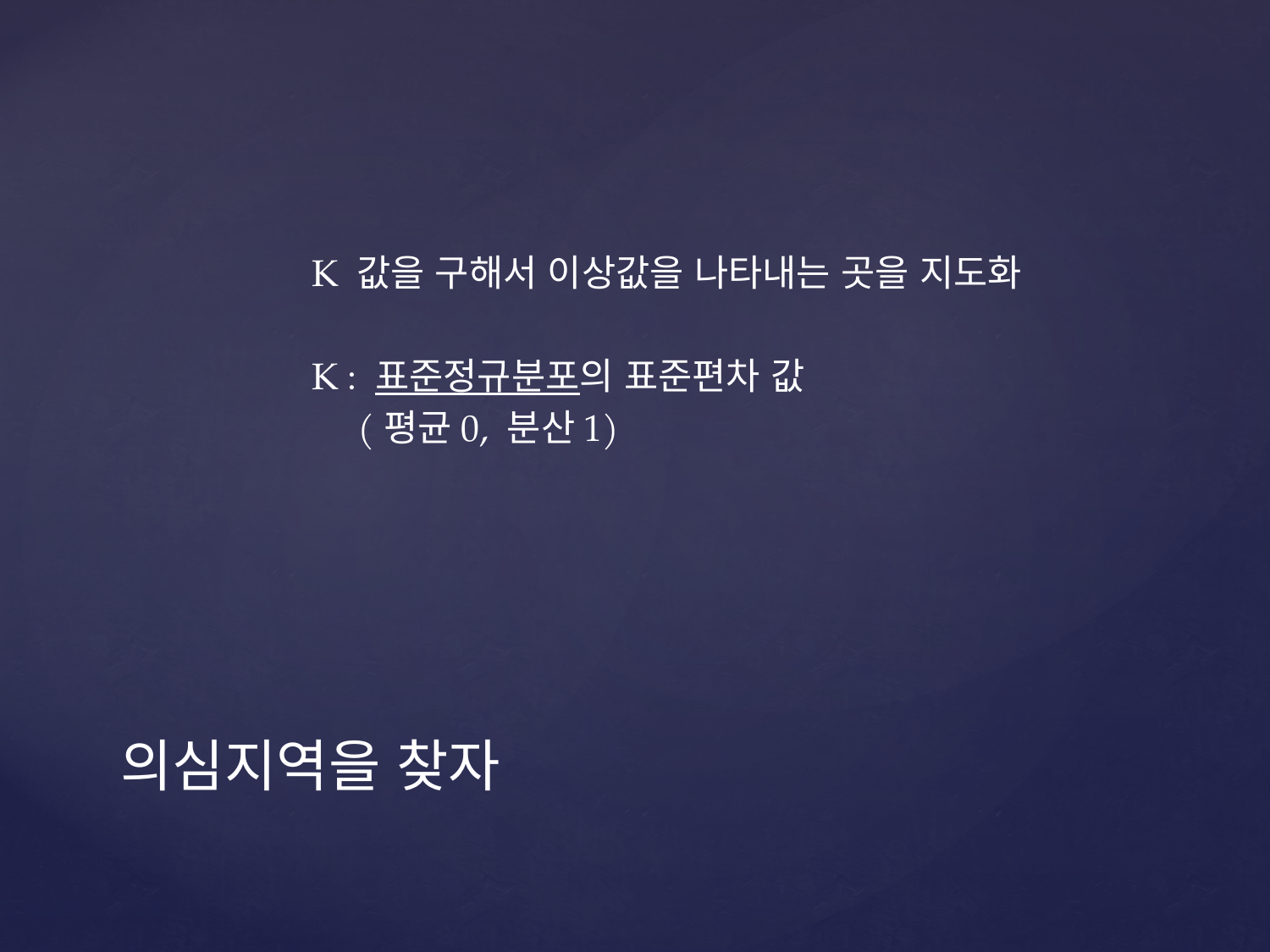

K 값을 구해서 이상값을 나타내는 곳을 지도화

K : 표준정규분포의 표준편차 값
     (평균0, 분산1)
# 의심지역을 찾자